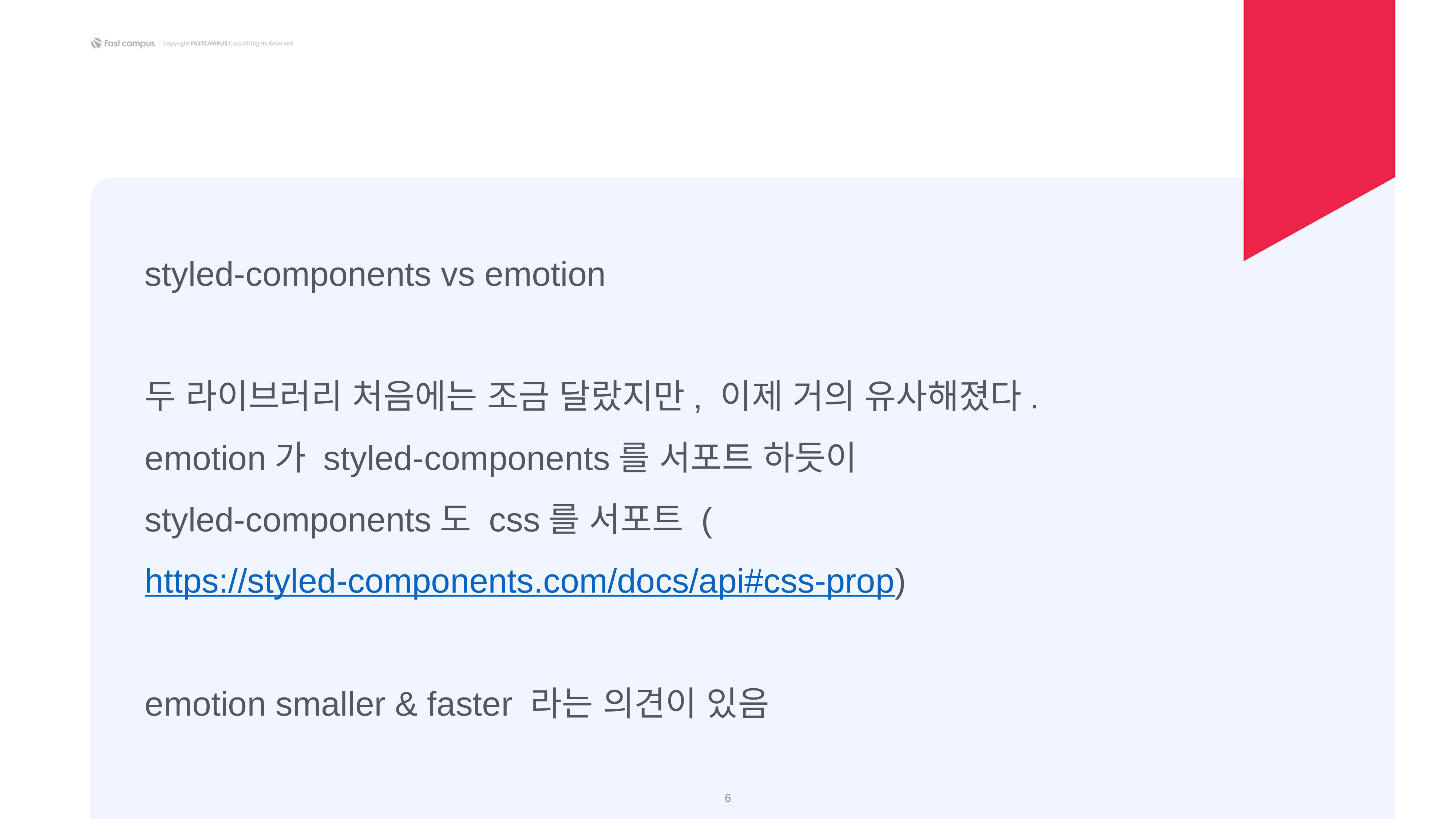

styled-components vs emotion

두 라이브러리 처음에는 조금 달랐지만, 이제 거의 유사해졌다.
emotion가 styled-components를 서포트 하듯이
styled-components도 css를 서포트 (https://styled-components.com/docs/api#css-prop)

emotion smaller & faster 라는 의견이 있음
6